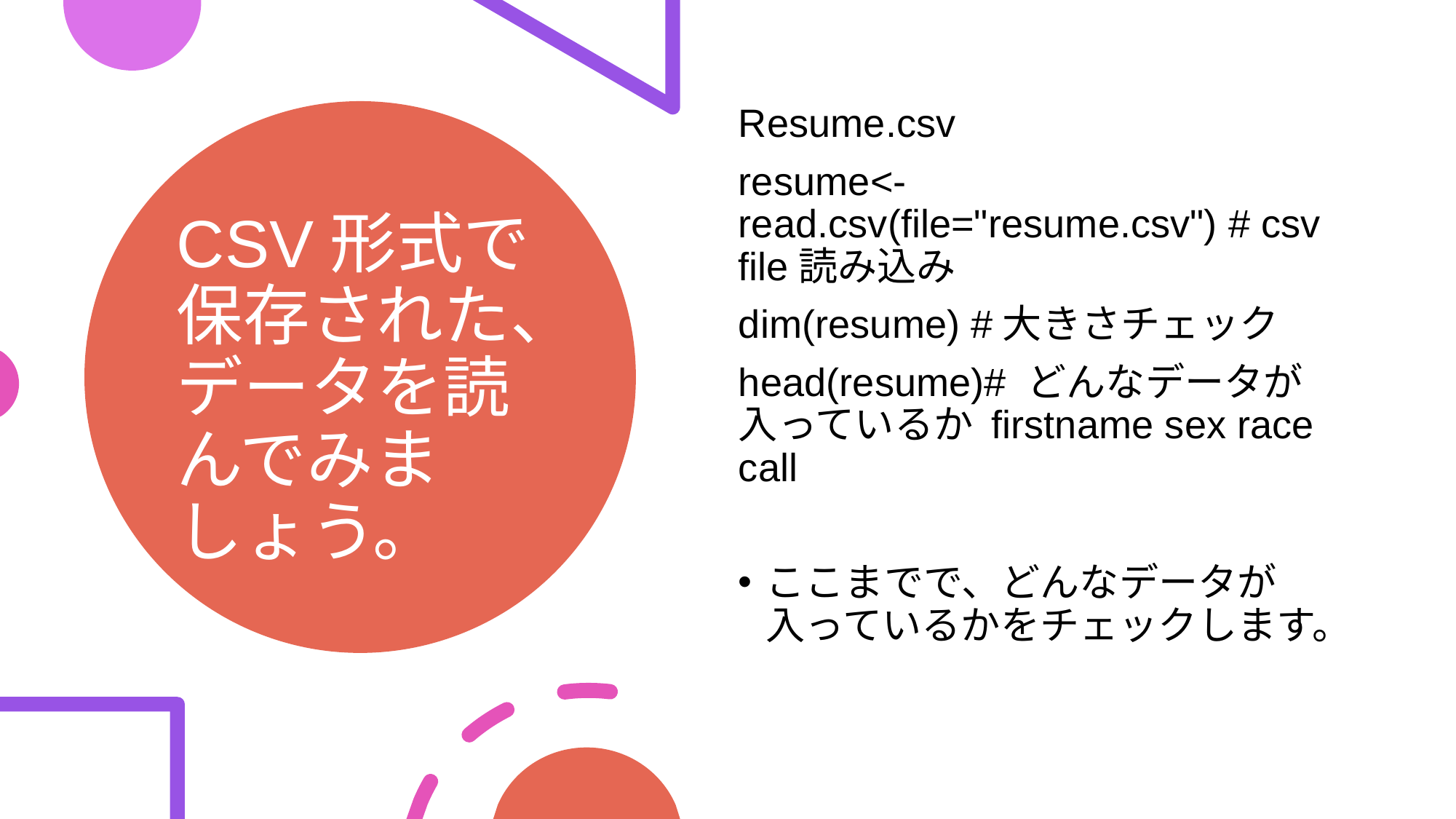

Resume.csv
resume<-read.csv(file="resume.csv") # csv file読み込み
dim(resume) #大きさチェック
head(resume)# どんなデータが入っているか firstname sex race call

ここまでで、どんなデータが入っているかをチェックします。

# CSV形式で保存された、データを読んでみましょう。